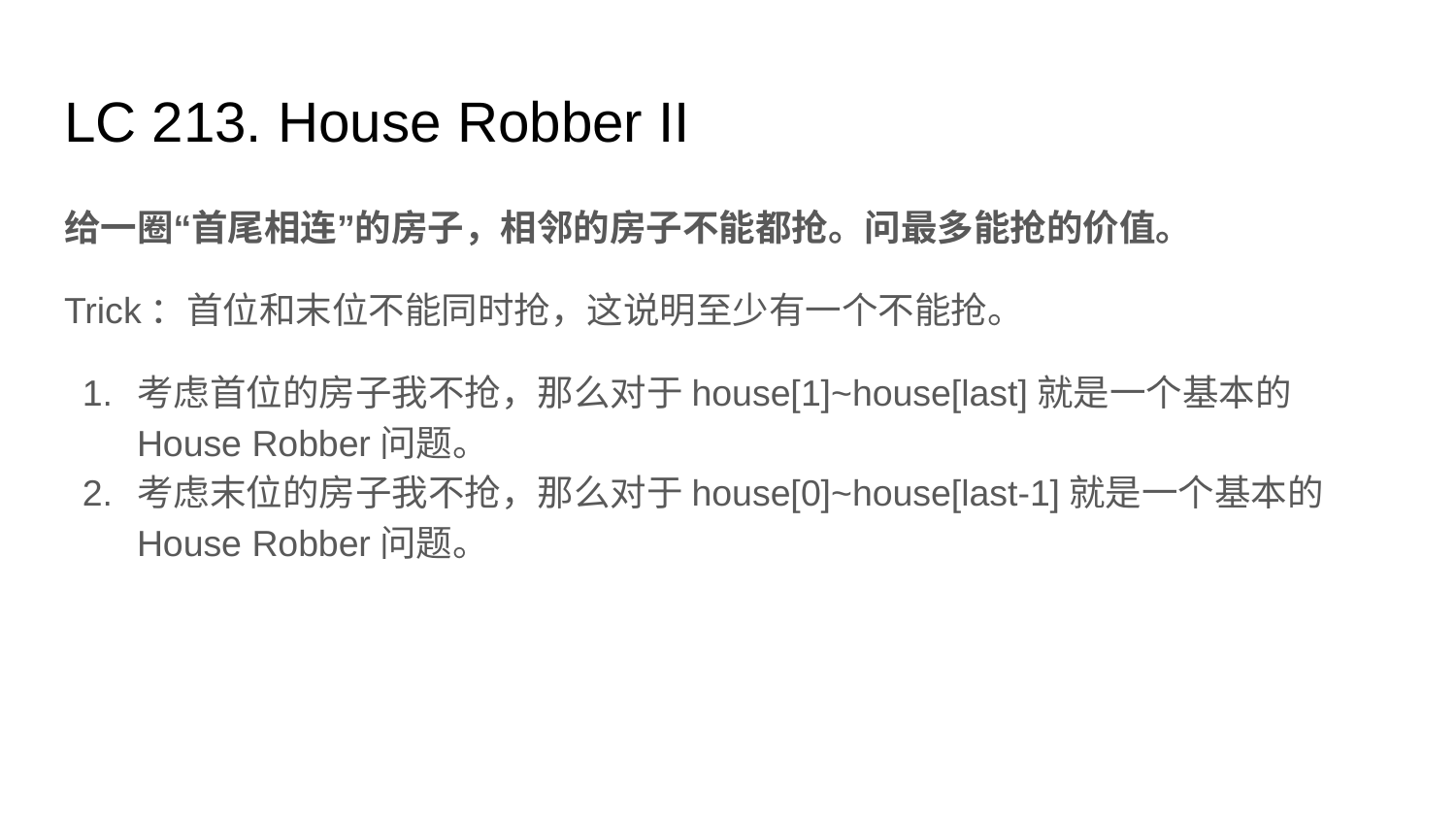

# LC 213. House Robber II

给一圈“首尾相连”的房子，相邻的房子不能都抢。问最多能抢的价值。
Trick：首位和末位不能同时抢，这说明至少有一个不能抢。
考虑首位的房子我不抢，那么对于house[1]~house[last]就是一个基本的House Robber问题。
考虑末位的房子我不抢，那么对于house[0]~house[last-1]就是一个基本的House Robber问题。